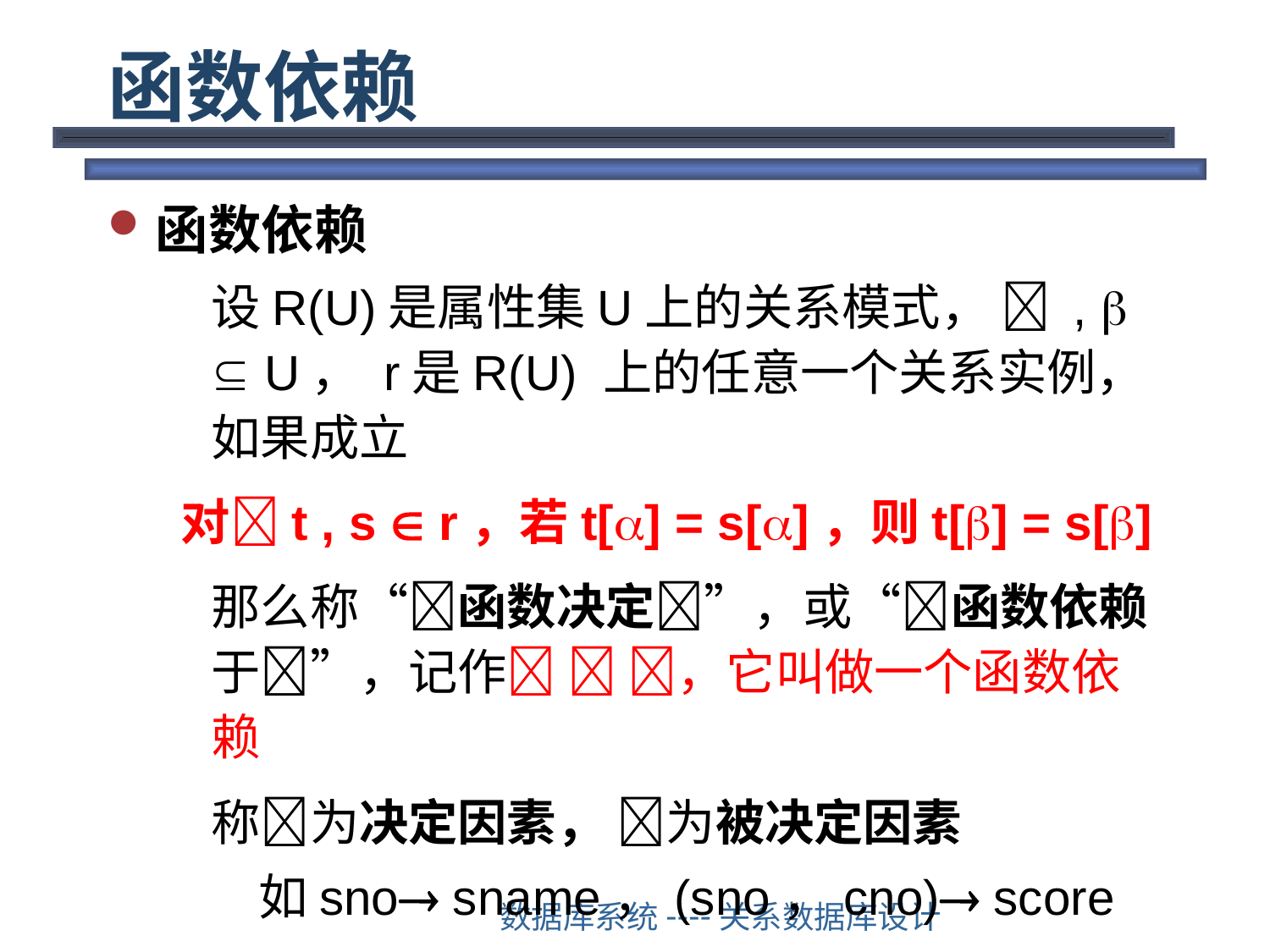

# 函数依赖
函数依赖
	设R(U)是属性集U上的关系模式， α , β ⊆ U， r是R(U) 上的任意一个关系实例，如果成立
对∀t , s ∈ r，若t[α] = s[α]，则t[β] = s[β]
	那么称“α函数决定β”，或“β函数依赖于α”，记作α → β，它叫做一个函数依赖
	称α为决定因素， β为被决定因素
	如sno→ sname，(sno，cno)→ score

数据库系统----关系数据库设计